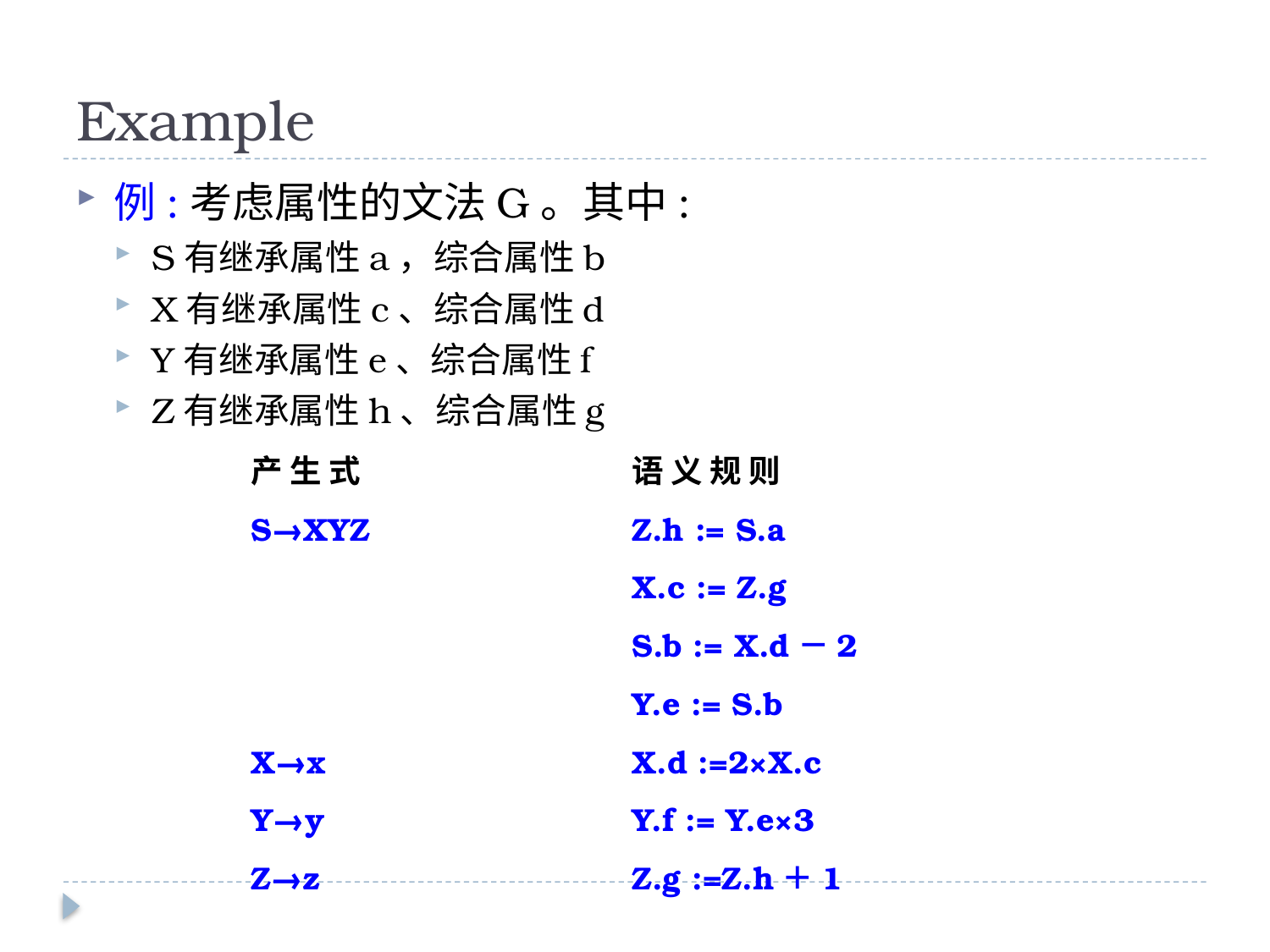

# Example
例:考虑属性的文法G。其中:
S有继承属性a，综合属性b
X有继承属性c、综合属性d
Y有继承属性e、综合属性f
Z有继承属性h、综合属性g
		产 生 式			语 义 规 则
		S→XYZ 		Z.h := S.a
					X.c := Z.g
					S.b := X.d－2
					Y.e := S.b
		X→x                		X.d :=2×X.c
		Y→y                		Y.f := Y.e×3
		Z→z                		Z.g :=Z.h＋1

29